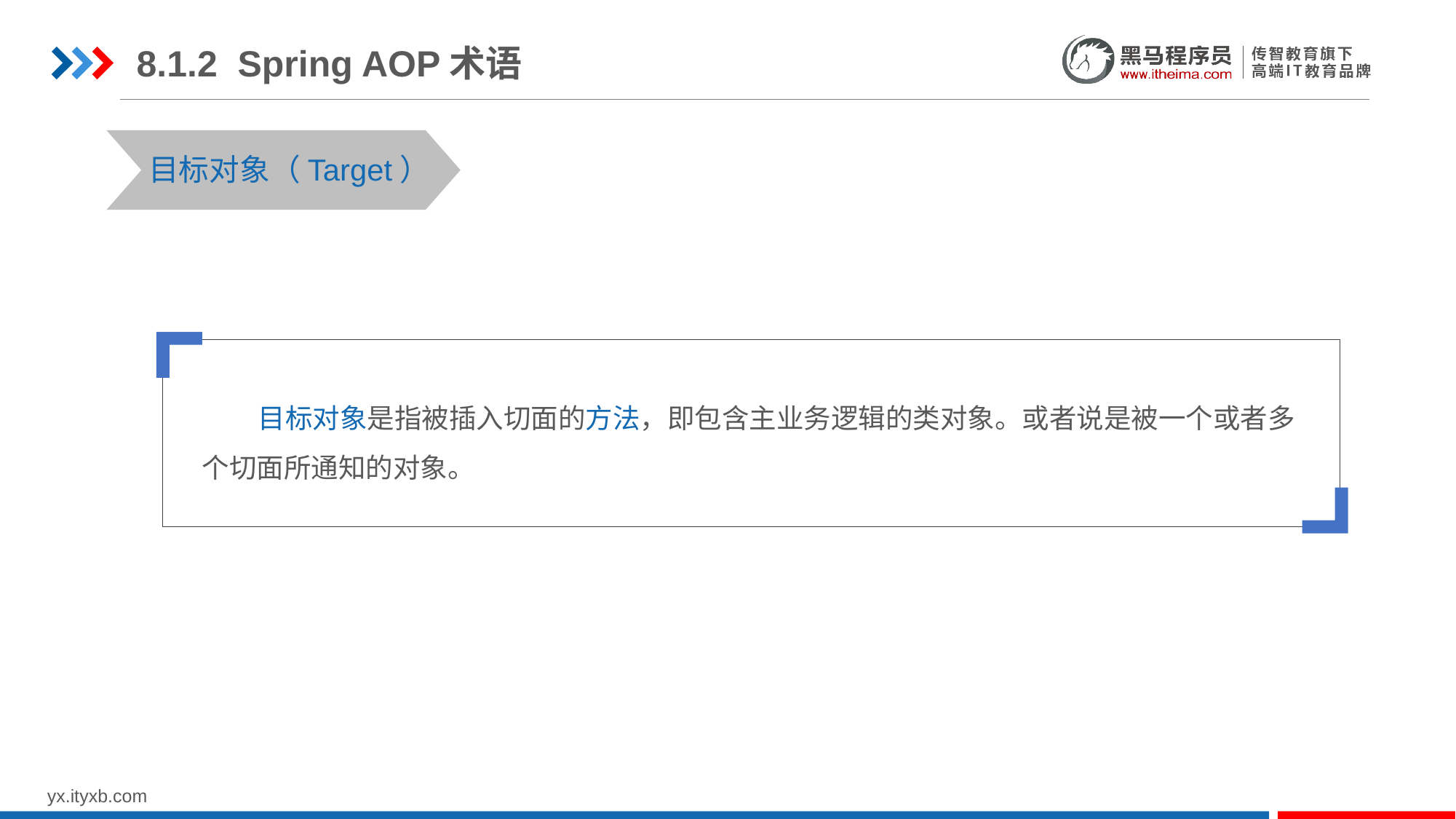

8.1.2  Spring AOP术语

目标对象（Target）

        目标对象是指被插入切面的方法，即包含主业务逻辑的类对象。或者说是被一个或者多个切面所通知的对象。